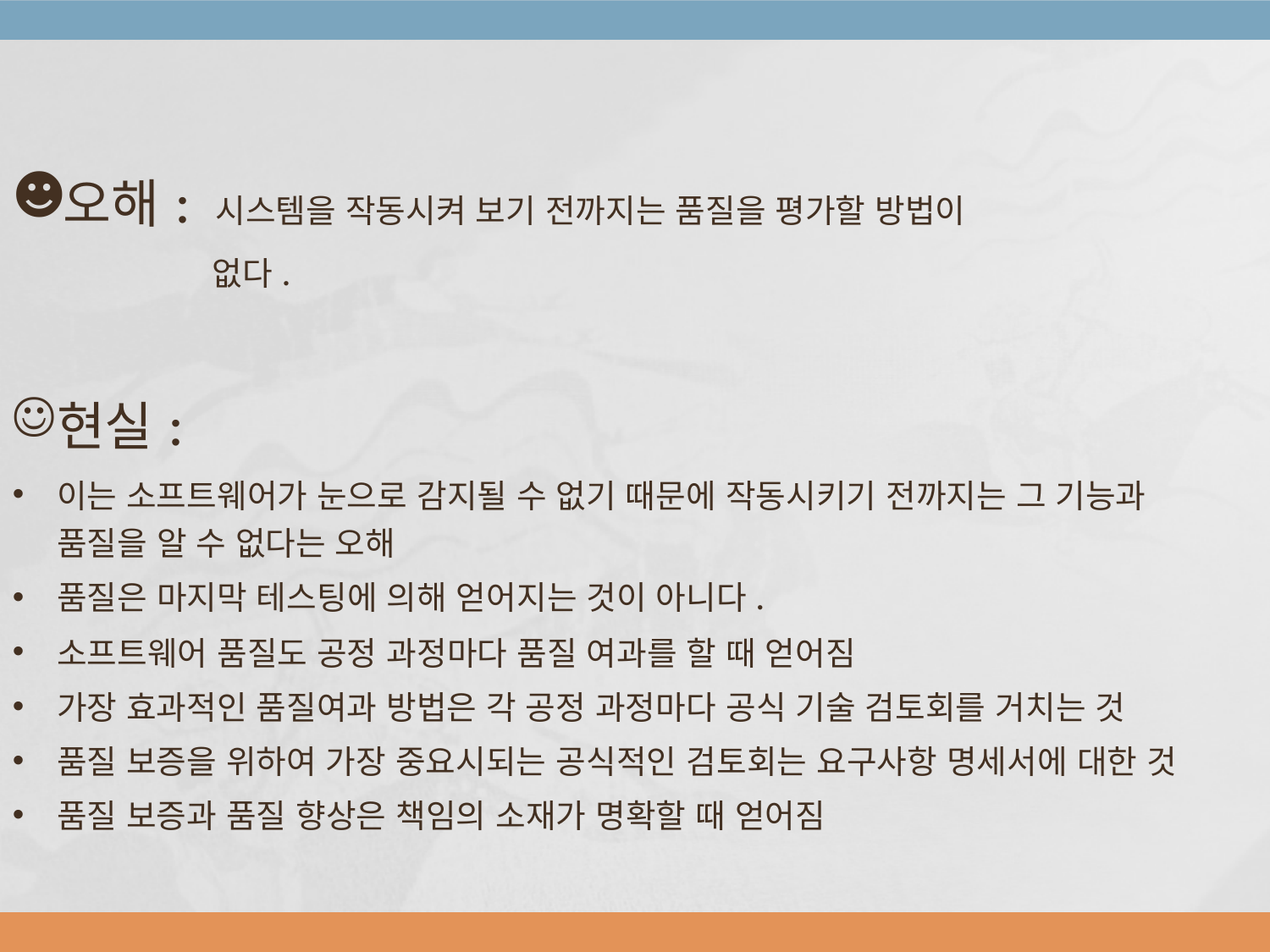

오해: 시스템을 작동시켜 보기 전까지는 품질을 평가할 방법이
                     없다.

현실:
이는 소프트웨어가 눈으로 감지될 수 없기 때문에 작동시키기 전까지는 그 기능과 품질을 알 수 없다는 오해
품질은 마지막 테스팅에 의해 얻어지는 것이 아니다.
소프트웨어 품질도 공정 과정마다 품질 여과를 할 때 얻어짐
가장 효과적인 품질여과 방법은 각 공정 과정마다 공식 기술 검토회를 거치는 것
품질 보증을 위하여 가장 중요시되는 공식적인 검토회는 요구사항 명세서에 대한 것
품질 보증과 품질 향상은 책임의 소재가 명확할 때 얻어짐